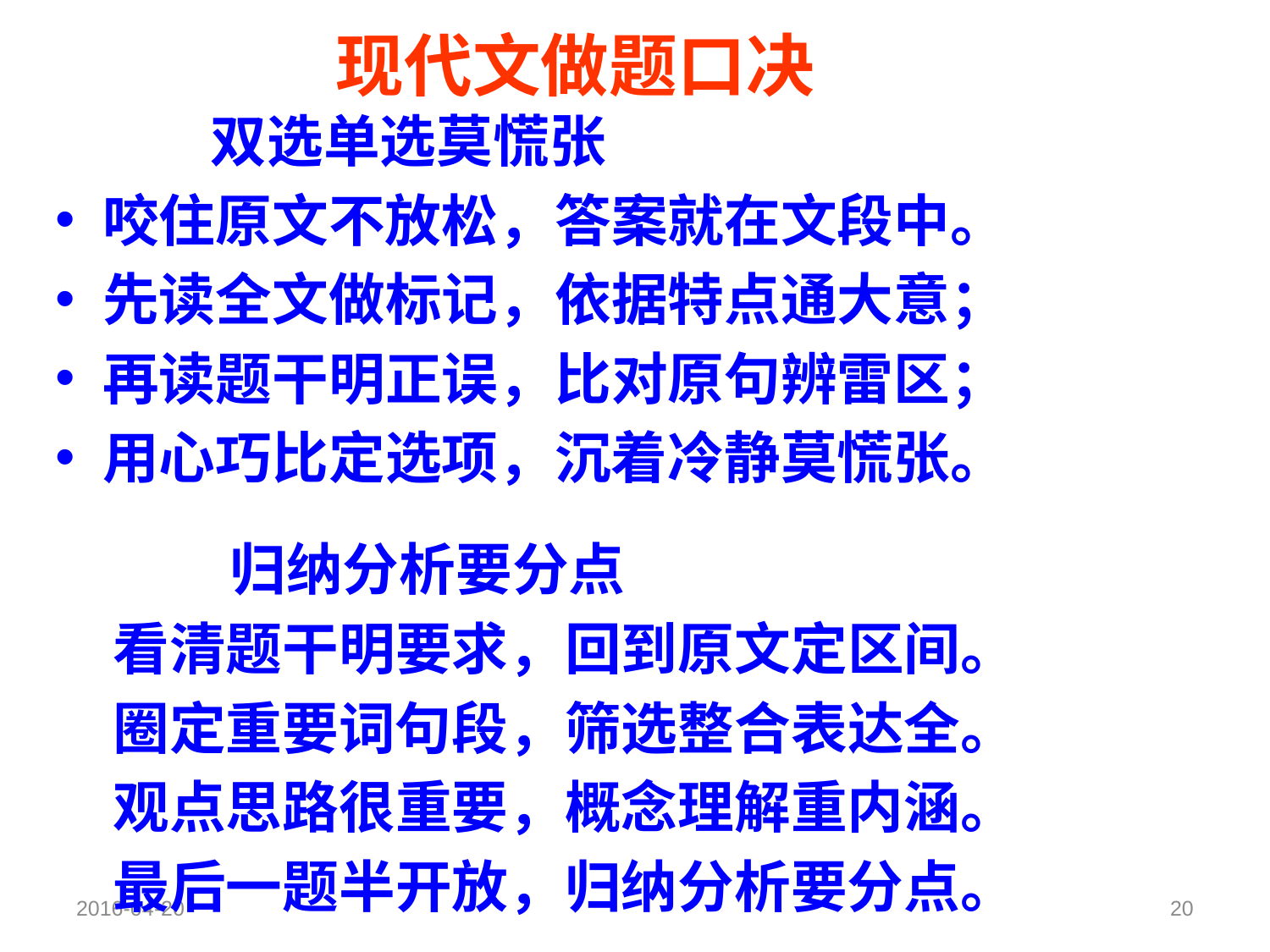

# 现代文做题口决
           双选单选莫慌张
咬住原文不放松，答案就在文段中。
先读全文做标记，依据特点通大意；
再读题干明正误，比对原句辨雷区；
用心巧比定选项，沉着冷静莫慌张。
        归纳分析要分点
看清题干明要求，回到原文定区间。
圈定重要词句段，筛选整合表达全。
观点思路很重要，概念理解重内涵。
最后一题半开放，归纳分析要分点。
2016-04-20
20